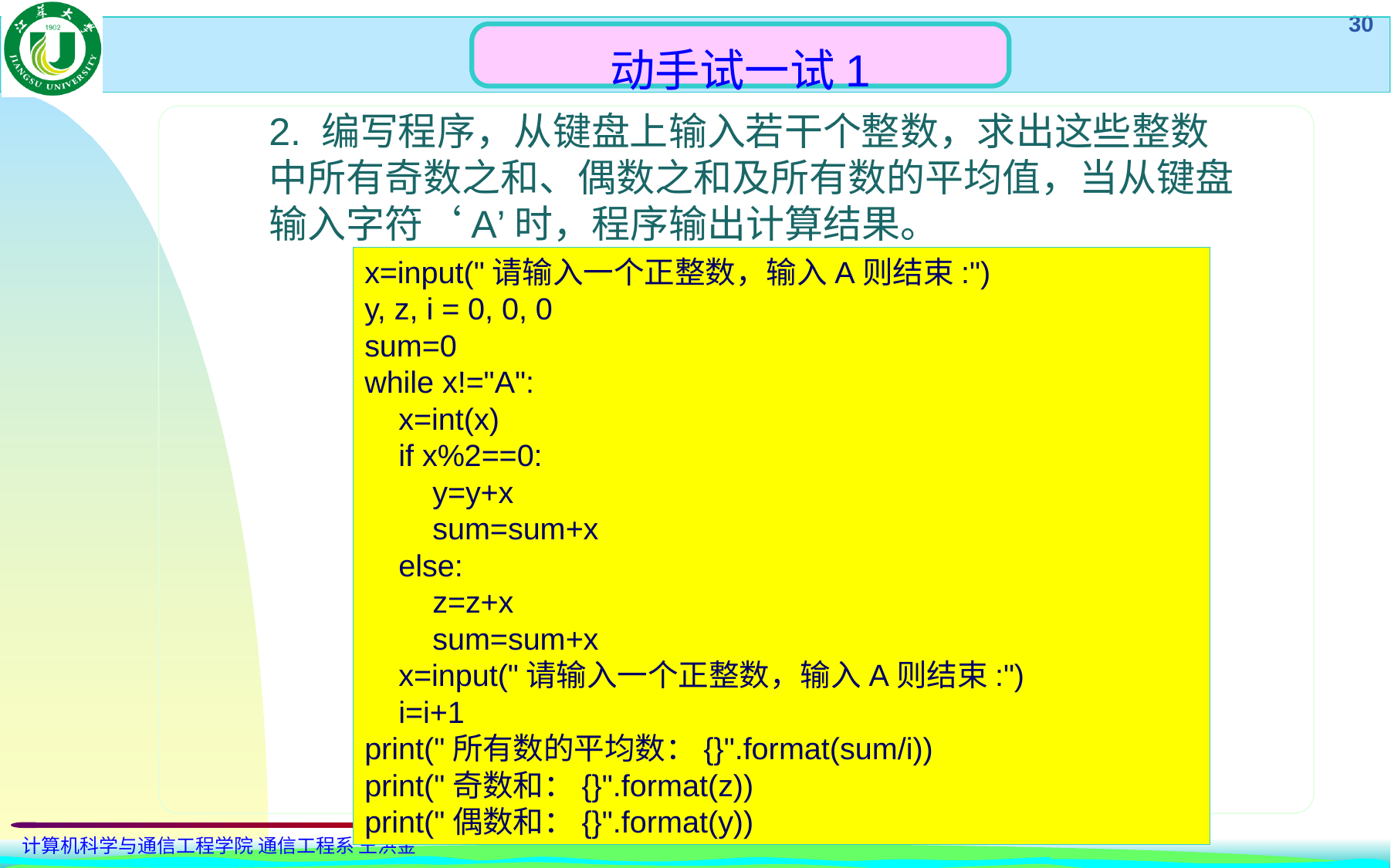

动手试一试1
2. 编写程序，从键盘上输入若干个整数，求出这些整数中所有奇数之和、偶数之和及所有数的平均值，当从键盘输入字符‘A’时，程序输出计算结果。
x=input("请输入一个正整数，输入A则结束:")
y, z, i = 0, 0, 0
sum=0
while x!="A":
    x=int(x)
    if x%2==0:
        y=y+x
        sum=sum+x
    else:
        z=z+x
        sum=sum+x
    x=input("请输入一个正整数，输入A则结束:")
    i=i+1
print("所有数的平均数：{}".format(sum/i))
print("奇数和：{}".format(z))
print("偶数和：{}".format(y))